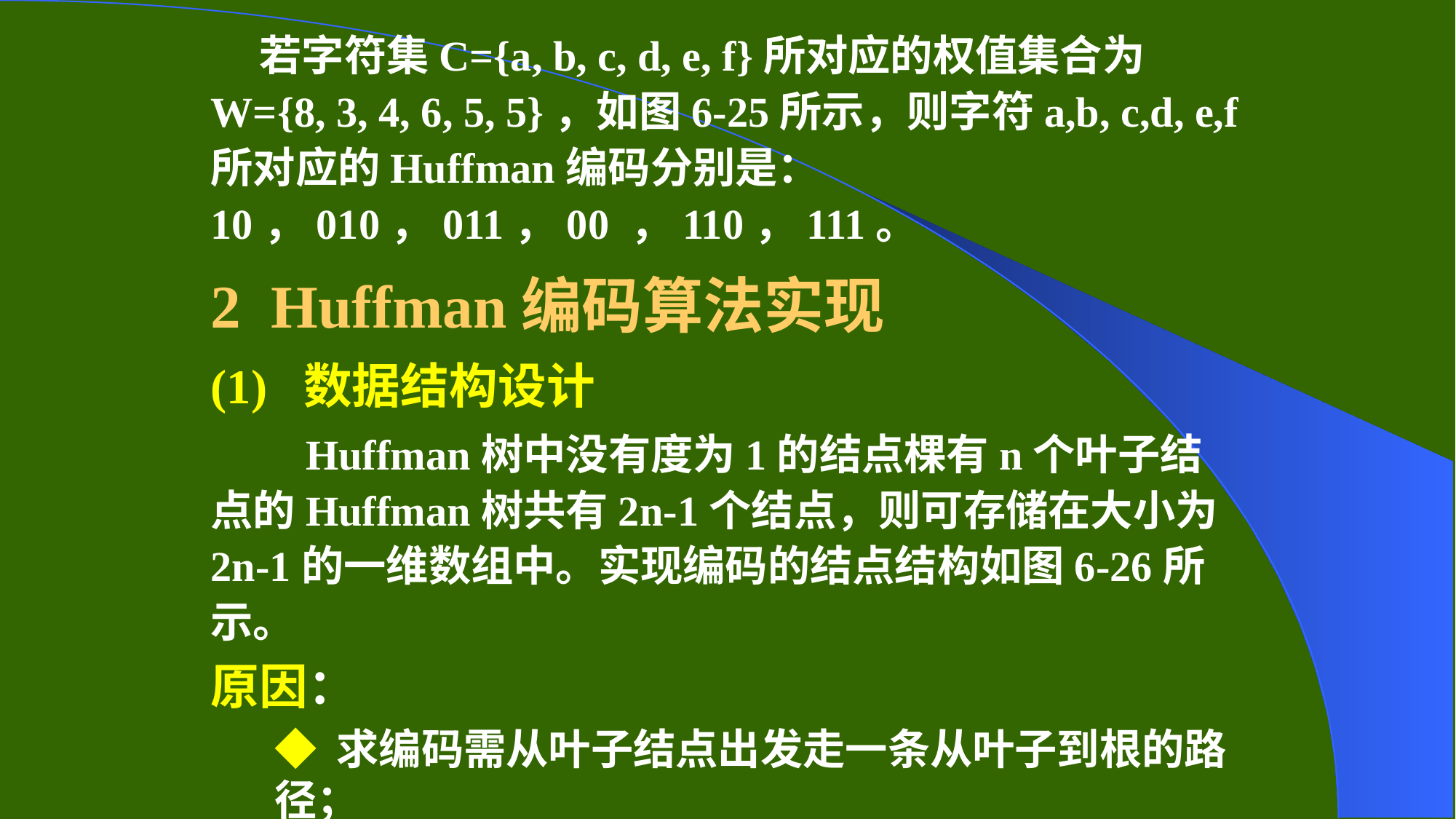

若字符集C={a, b, c, d, e, f}所对应的权值集合为W={8, 3, 4, 6, 5, 5}，如图6-25所示，则字符a,b, c,d, e,f所对应的Huffman编码分别是：10，010，011，00 ，110，111。
2  Huffman编码算法实现
(1)  数据结构设计
         Huffman树中没有度为1的结点棵有n个叶子结点的Huffman树共有2n-1个结点，则可存储在大小为2n-1的一维数组中。实现编码的结点结构如图6-26所示。
原因：
◆ 求编码需从叶子结点出发走一条从叶子到根的路径；